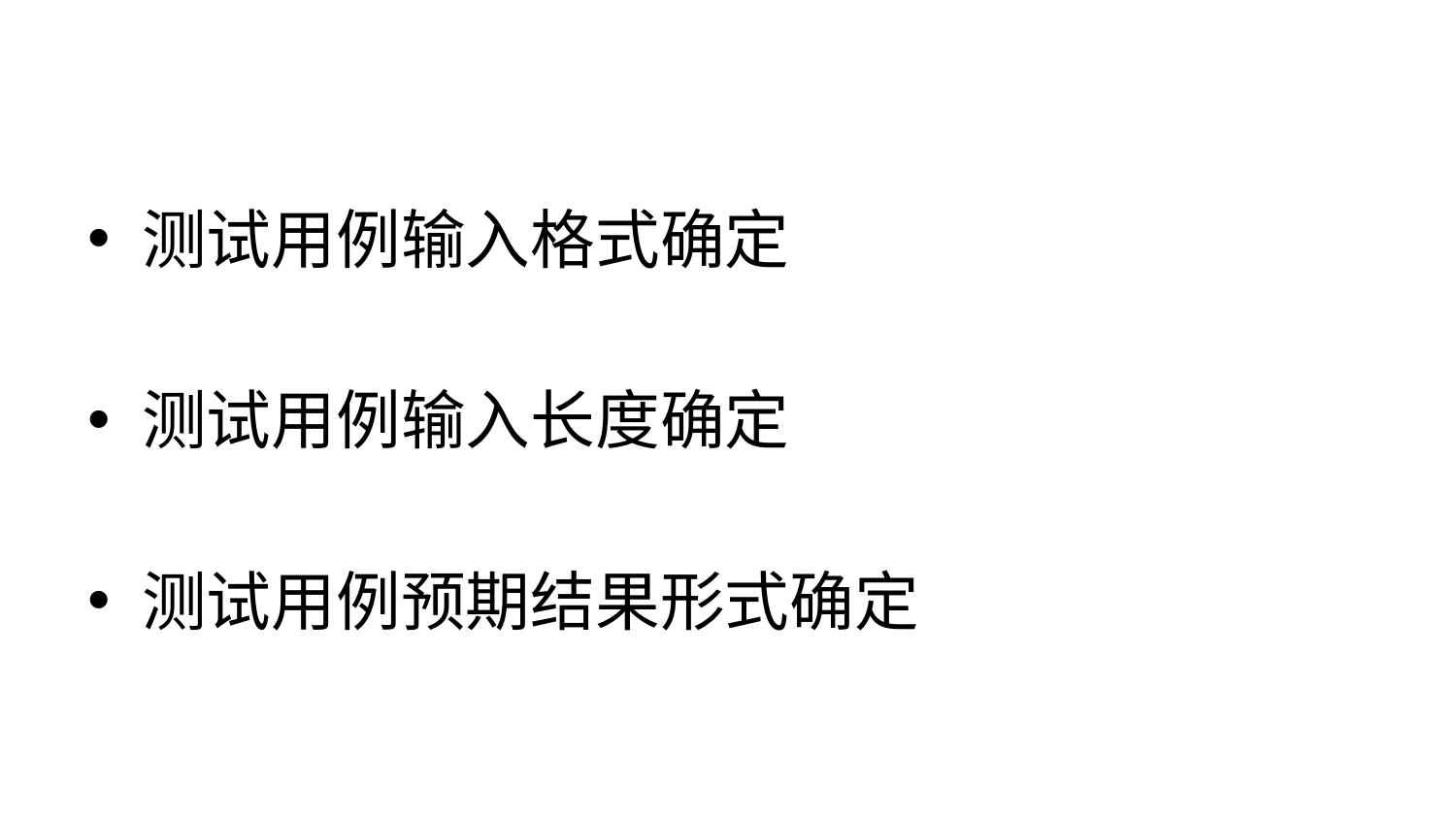

测试用例输入格式确定

测试用例输入长度确定

测试用例预期结果形式确定